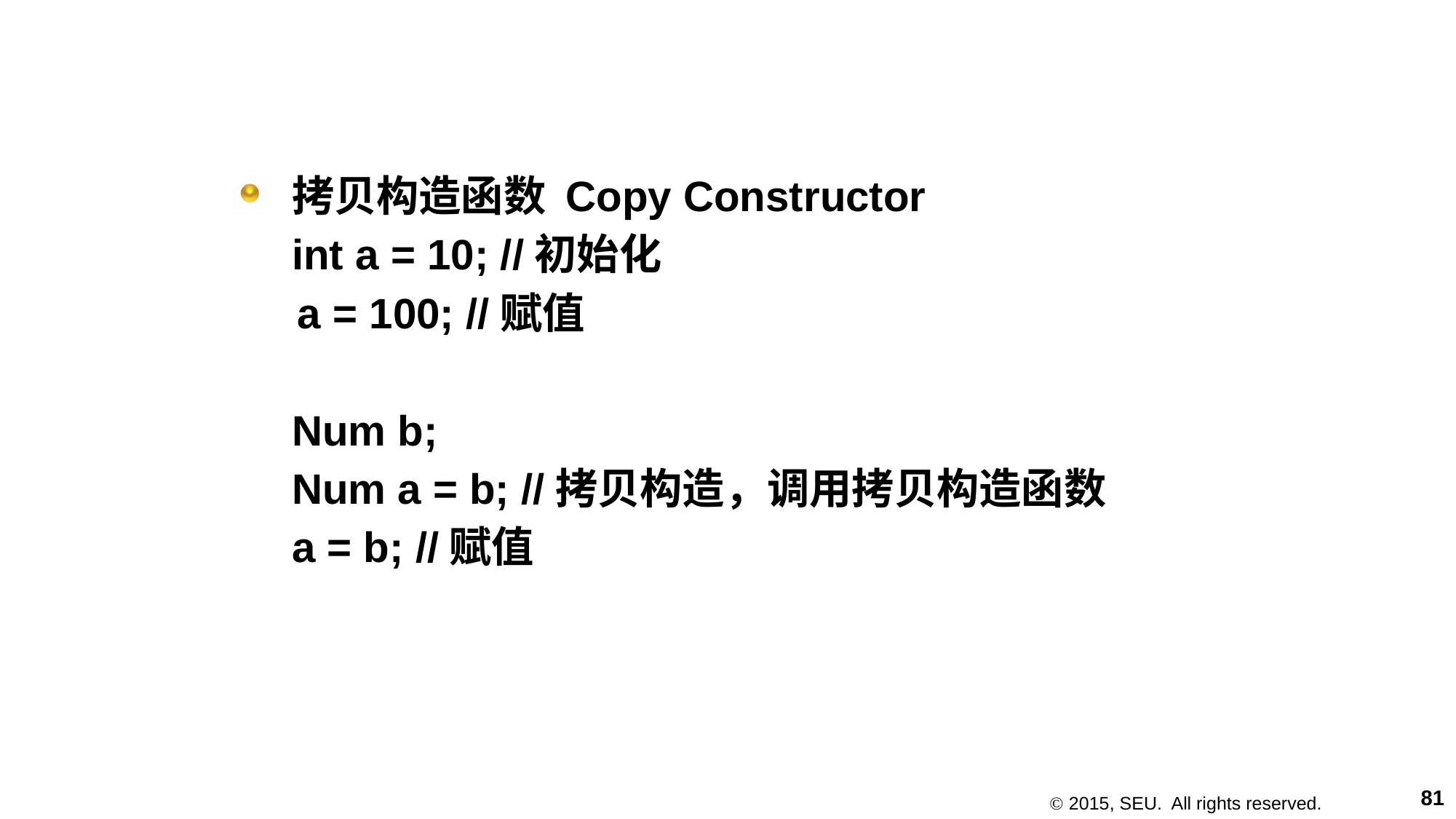

#
拷贝构造函数 Copy Constructor
	int a = 10; //初始化
     a = 100; //赋值

	Num b;
	Num a = b; //拷贝构造，调用拷贝构造函数
	a = b; //赋值